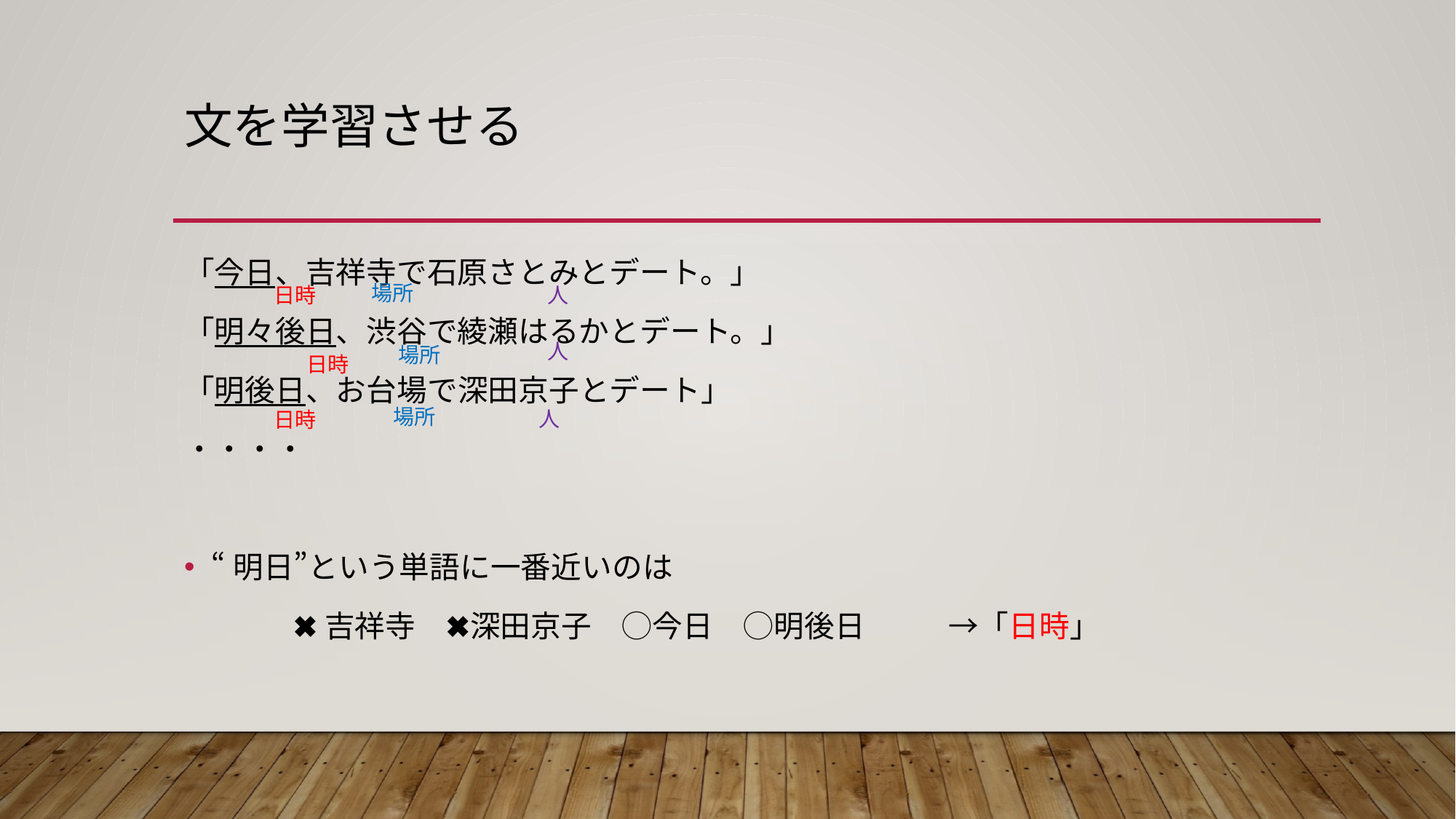

# 文を学習させる
「今日、吉祥寺で石原さとみとデート。」
「明々後日、渋谷で綾瀬はるかとデート。」
「明後日、お台場で深田京子とデート」
・・・・

“明日”という単語に一番近いのは
	✖️吉祥寺　✖️深田京子　◯今日　◯明後日　	→「日時」
場所
日時
人
人
場所
日時
場所
人
日時